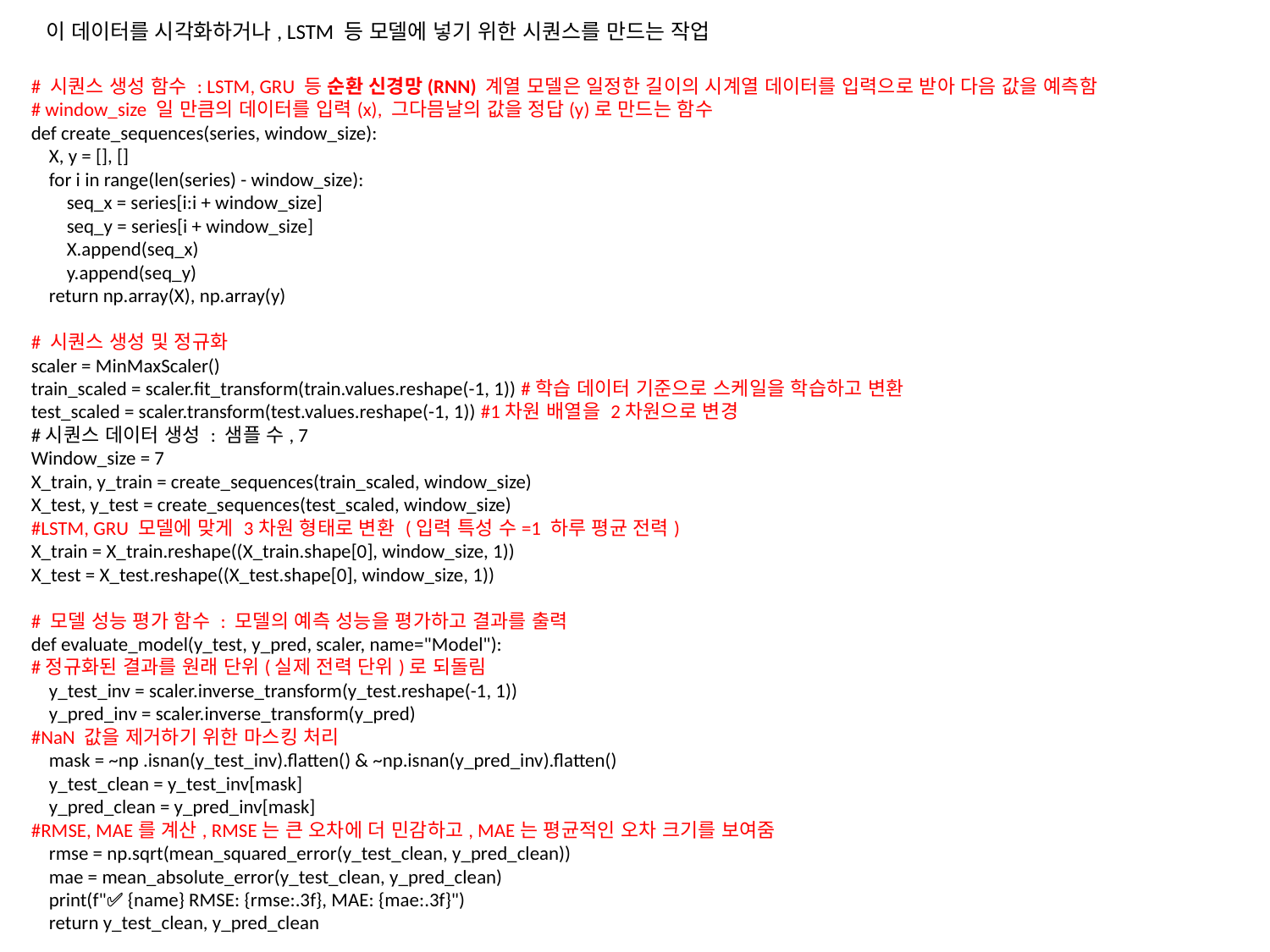

이 데이터를 시각화하거나, LSTM 등 모델에 넣기 위한 시퀀스를 만드는 작업
# 시퀀스 생성 함수 : LSTM, GRU 등 순환 신경망(RNN) 계열 모델은 일정한 길이의 시계열 데이터를 입력으로 받아 다음 값을 예측함
# window_size 일 만큼의 데이터를 입력(x), 그다믐날의 값을 정답(y)로 만드는 함수
def create_sequences(series, window_size):
    X, y = [], []
    for i in range(len(series) - window_size):
        seq_x = series[i:i + window_size]
        seq_y = series[i + window_size]
        X.append(seq_x)
        y.append(seq_y)
    return np.array(X), np.array(y)

# 시퀀스 생성 및 정규화
scaler = MinMaxScaler()
train_scaled = scaler.fit_transform(train.values.reshape(-1, 1)) #학습 데이터 기준으로 스케일을 학습하고 변환
test_scaled = scaler.transform(test.values.reshape(-1, 1)) #1차원 배열을 2차원으로 변경
#시퀀스 데이터 생성 : 샘플 수, 7
Window_size = 7
X_train, y_train = create_sequences(train_scaled, window_size)
X_test, y_test = create_sequences(test_scaled, window_size)
#LSTM, GRU 모델에 맞게 3차원 형태로 변환 (입력 특성 수=1 하루 평균 전력)
X_train = X_train.reshape((X_train.shape[0], window_size, 1))
X_test = X_test.reshape((X_test.shape[0], window_size, 1))

# 모델 성능 평가 함수 : 모델의 예측 성능을 평가하고 결과를 출력
def evaluate_model(y_test, y_pred, scaler, name="Model"):
#정규화된 결과를 원래 단위(실제 전력 단위)로 되돌림
    y_test_inv = scaler.inverse_transform(y_test.reshape(-1, 1))
    y_pred_inv = scaler.inverse_transform(y_pred)
#NaN 값을 제거하기 위한 마스킹 처리
    mask = ~np .isnan(y_test_inv).flatten() & ~np.isnan(y_pred_inv).flatten()
    y_test_clean = y_test_inv[mask]
    y_pred_clean = y_pred_inv[mask]
#RMSE, MAE를 계산, RMSE는 큰 오차에 더 민감하고, MAE는 평균적인 오차 크기를 보여줌
    rmse = np.sqrt(mean_squared_error(y_test_clean, y_pred_clean))
    mae = mean_absolute_error(y_test_clean, y_pred_clean)
    print(f"✅ {name} RMSE: {rmse:.3f}, MAE: {mae:.3f}")
    return y_test_clean, y_pred_clean